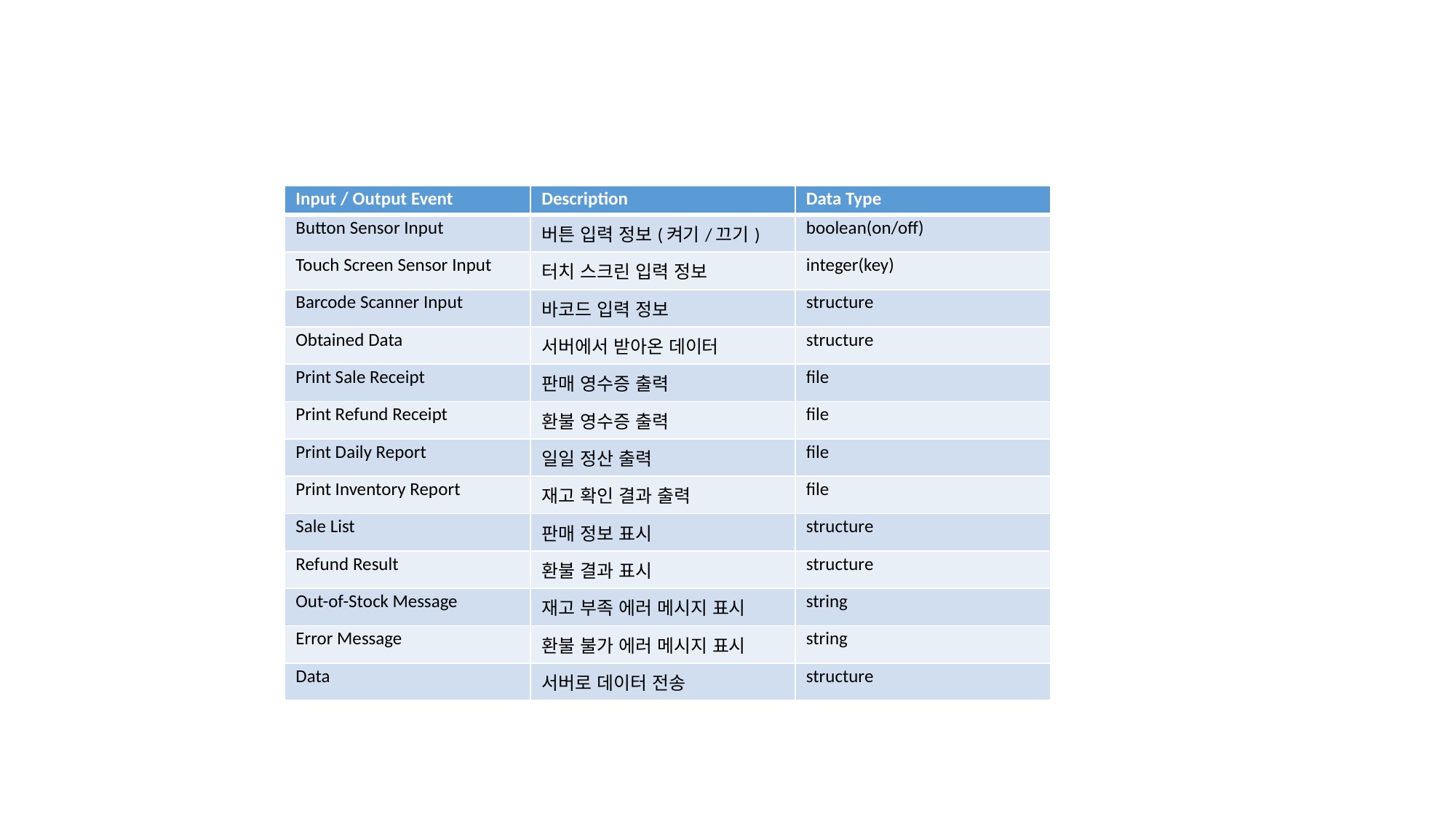

| Input / Output Event | Description | Data Type |
| --- | --- | --- |
| Button Sensor Input | 버튼 입력 정보(켜기/끄기) | boolean(on/off) |
| Touch Screen Sensor Input | 터치 스크린 입력 정보 | integer(key) |
| Barcode Scanner Input | 바코드 입력 정보 | structure |
| Obtained Data | 서버에서 받아온 데이터 | structure |
| Print Sale Receipt | 판매 영수증 출력 | file |
| Print Refund Receipt | 환불 영수증 출력 | file |
| Print Daily Report | 일일 정산 출력 | file |
| Print Inventory Report | 재고 확인 결과 출력 | file |
| Sale List | 판매 정보 표시 | structure |
| Refund Result | 환불 결과 표시 | structure |
| Out-of-Stock Message | 재고 부족 에러 메시지 표시 | string |
| Error Message | 환불 불가 에러 메시지 표시 | string |
| Data | 서버로 데이터 전송 | structure |